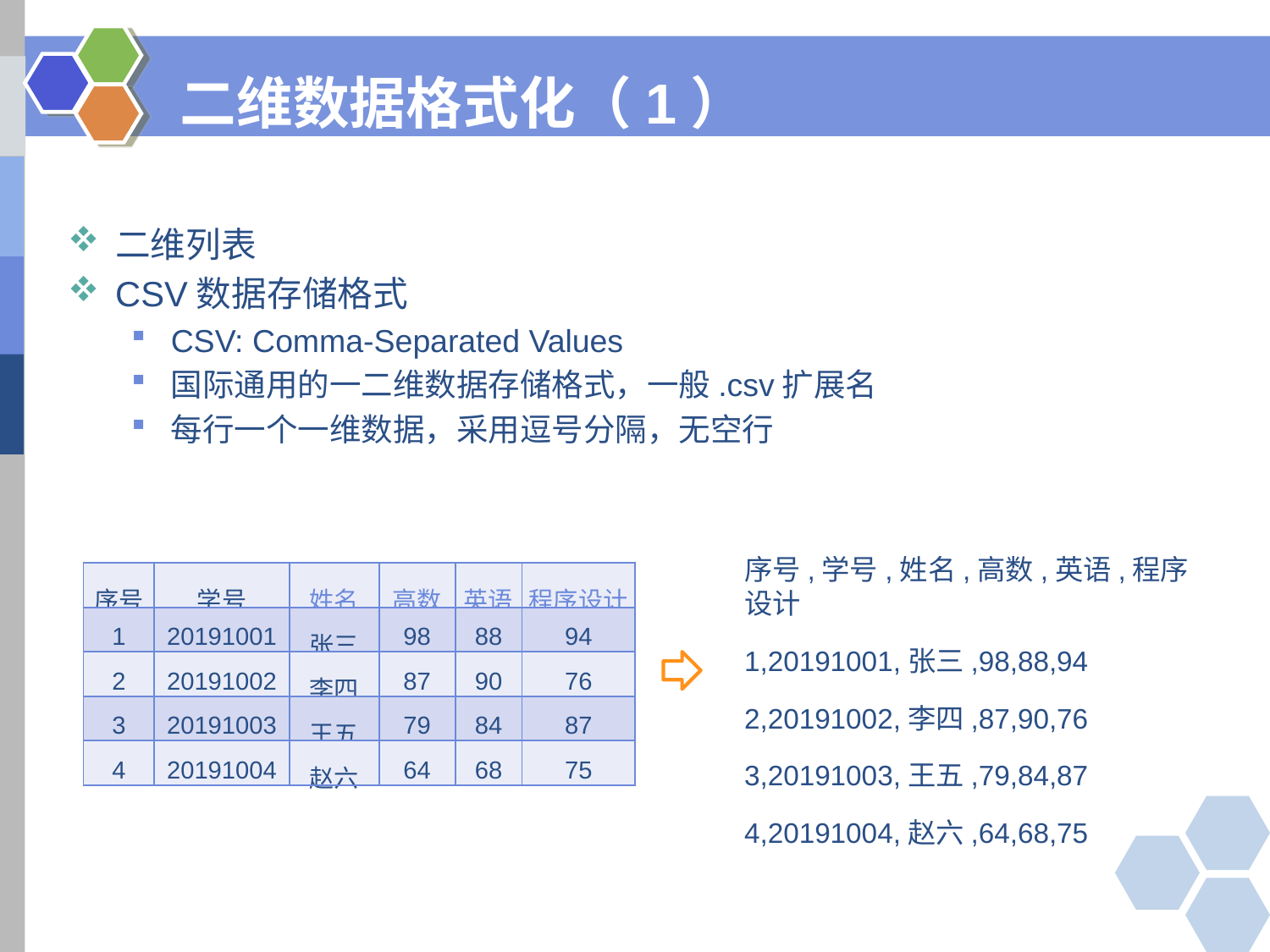

# 二维数据格式化（1）
二维列表
CSV数据存储格式
CSV: Comma-Separated Values
国际通用的一二维数据存储格式，一般.csv扩展名
每行一个一维数据，采用逗号分隔，无空行

序号,学号,姓名,高数,英语,程序设计
1,20191001,张三,98,88,94
2,20191002,李四,87,90,76
3,20191003,王五,79,84,87
4,20191004,赵六,64,68,75
| 序号 | 学号 | 姓名 | 高数 | 英语 | 程序设计 |
| --- | --- | --- | --- | --- | --- |
| 1 | 20191001 | 张三 | 98 | 88 | 94 |
| 2 | 20191002 | 李四 | 87 | 90 | 76 |
| 3 | 20191003 | 王五 | 79 | 84 | 87 |
| 4 | 20191004 | 赵六 | 64 | 68 | 75 |